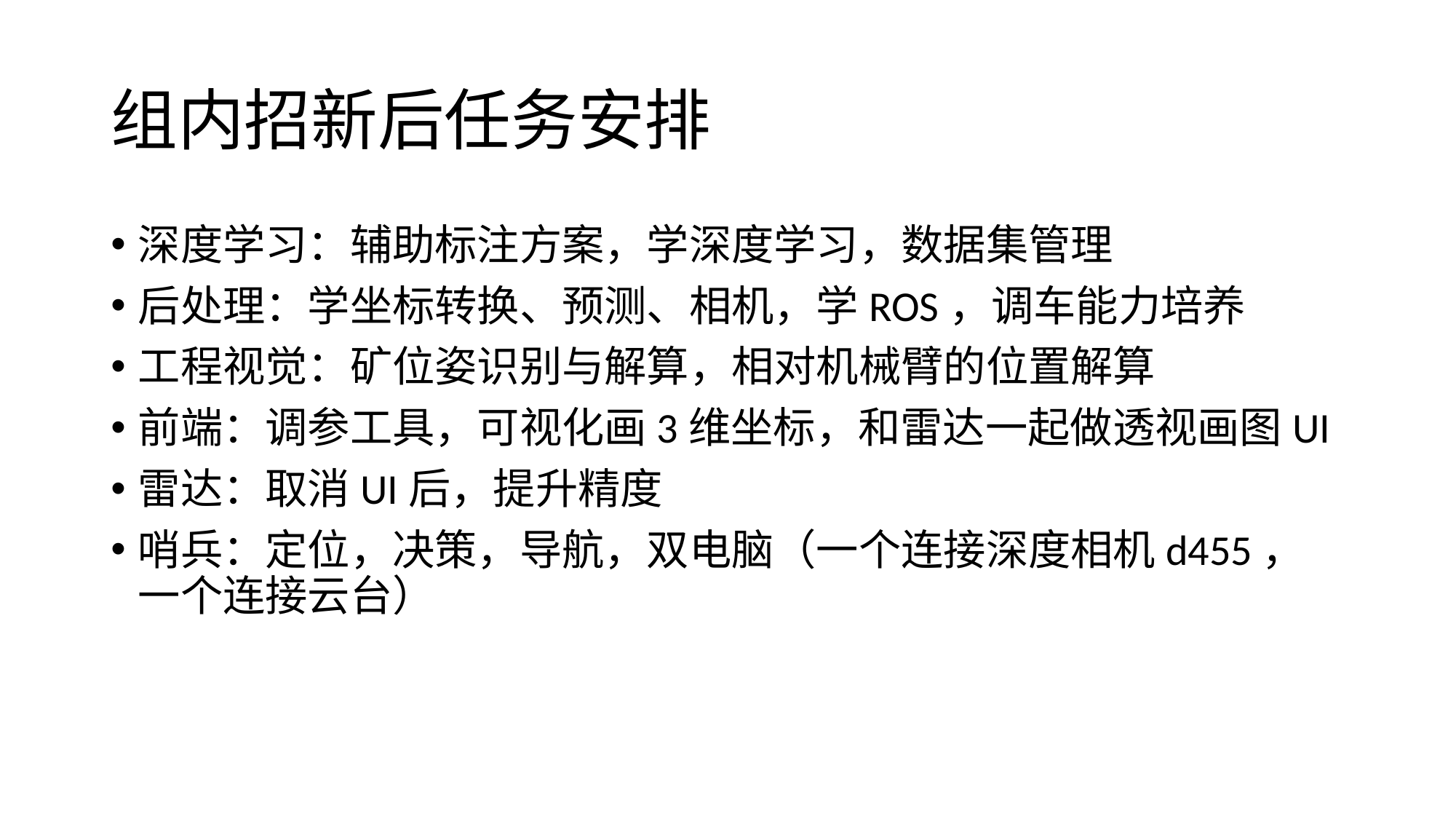

# 组内招新后任务安排
深度学习：辅助标注方案，学深度学习，数据集管理
后处理：学坐标转换、预测、相机，学ROS，调车能力培养
工程视觉：矿位姿识别与解算，相对机械臂的位置解算
前端：调参工具，可视化画3维坐标，和雷达一起做透视画图UI
雷达：取消UI后，提升精度
哨兵：定位，决策，导航，双电脑（一个连接深度相机d455，一个连接云台）